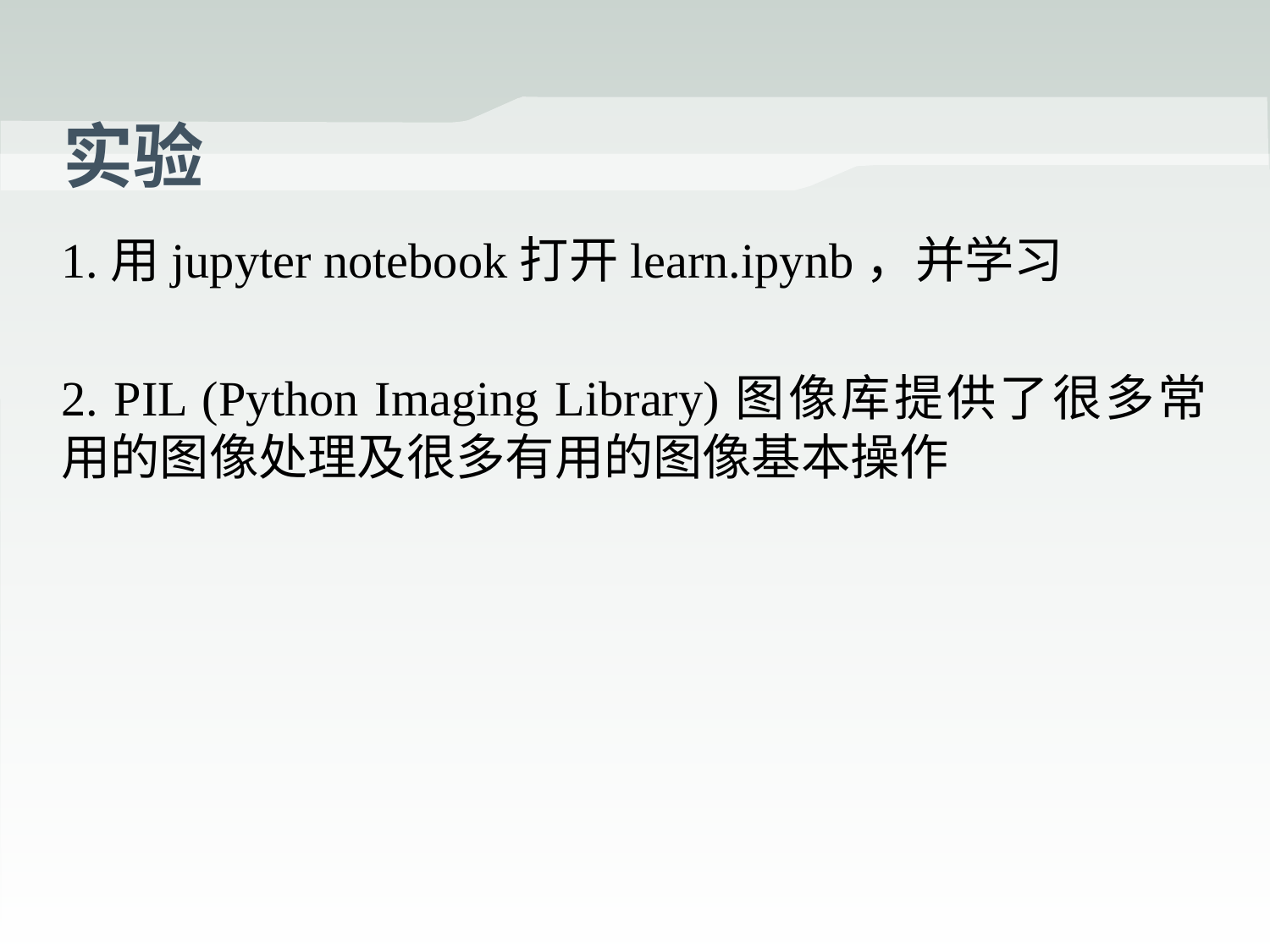

# 实验
1.用jupyter notebook打开learn.ipynb，并学习

2. PIL (Python Imaging Library)图像库提供了很多常用的图像处理及很多有用的图像基本操作